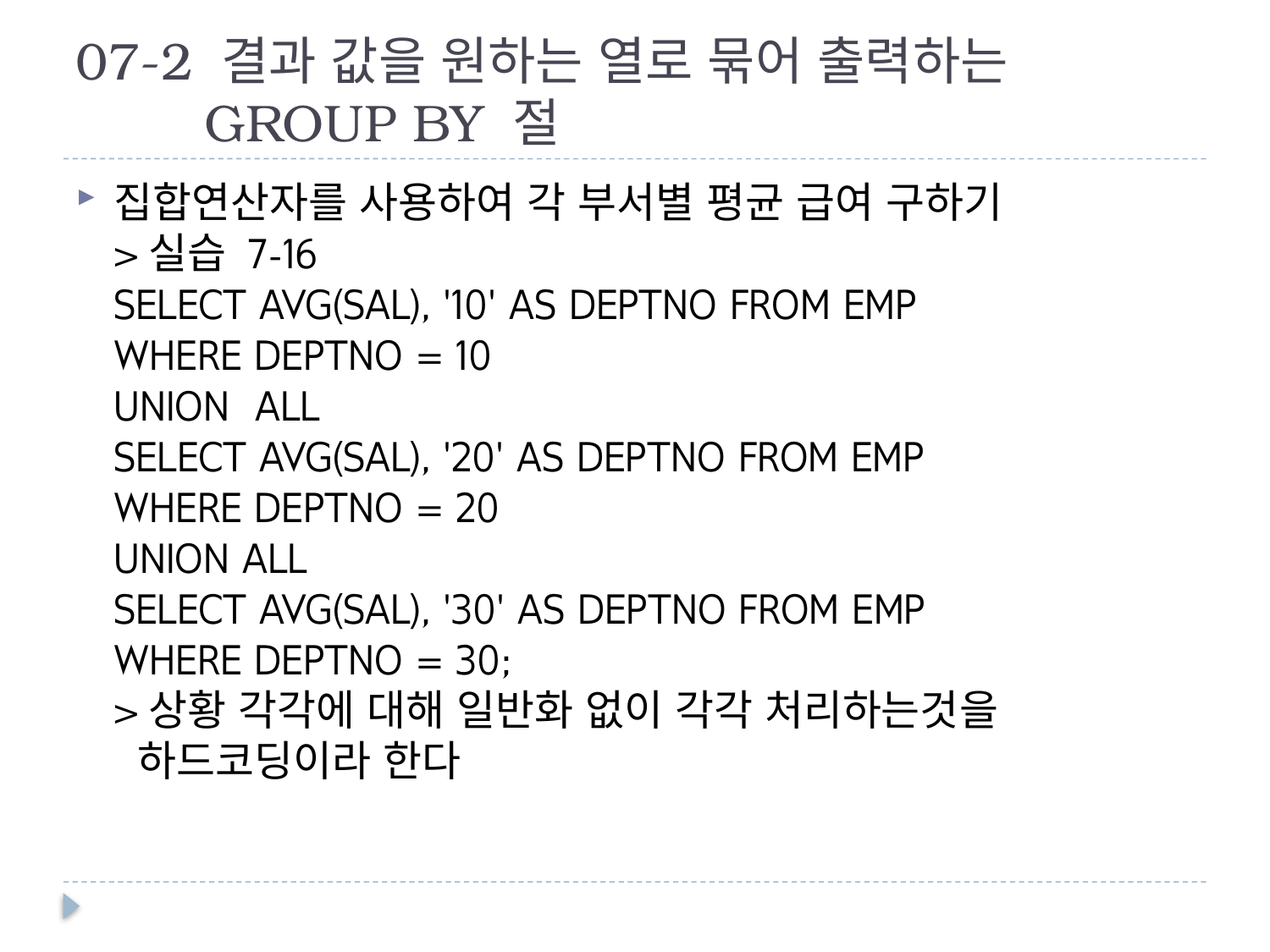

# 07-2 결과 값을 원하는 열로 묶어 출력하는 GROUP BY 절
집합연산자를 사용하여 각 부서별 평균 급여 구하기
>실습 7-16
SELECT AVG(SAL), '10' AS DEPTNO FROM EMP
WHERE DEPTNO = 10
UNION  ALL
SELECT AVG(SAL), '20' AS DEPTNO FROM EMP
WHERE DEPTNO = 20
UNION ALL
SELECT AVG(SAL), '30' AS DEPTNO FROM EMP
WHERE DEPTNO = 30;
>상황 각각에 대해 일반화 없이 각각 처리하는것을
  하드코딩이라 한다